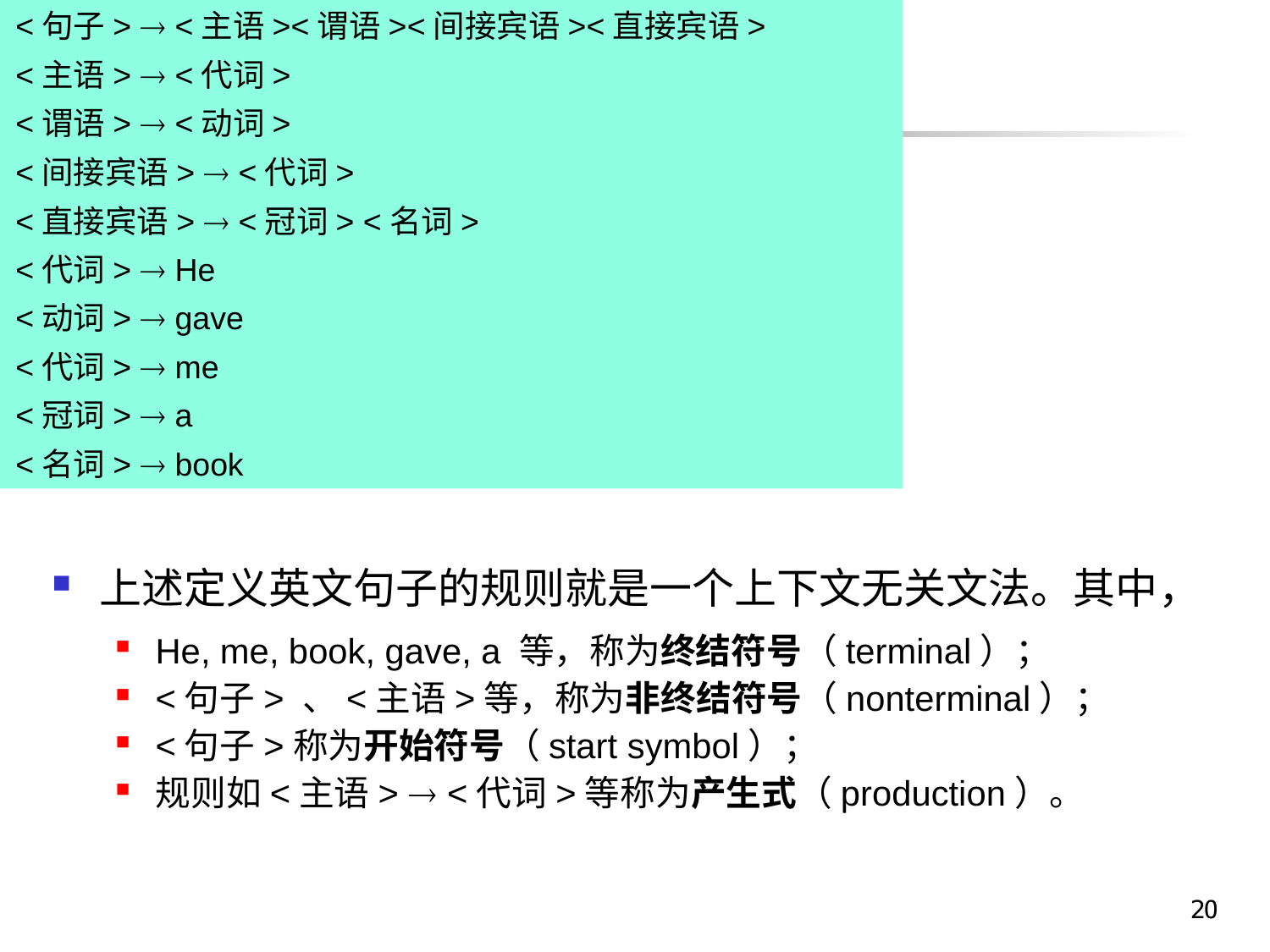

<句子> → <主语><谓语><间接宾语><直接宾语>
<主语> → <代词>
<谓语> → <动词>
<间接宾语> → <代词>
<直接宾语> → <冠词> <名词>
<代词> → He
<动词> → gave
<代词> → me
<冠词> → a
<名词> → book
上述定义英文句子的规则就是一个上下文无关文法。其中，
He, me, book, gave, a 等，称为终结符号（terminal）；
<句子> 、<主语>等，称为非终结符号（nonterminal）；
<句子>称为开始符号（start symbol）；
规则如<主语> → <代词>等称为产生式（production）。
20